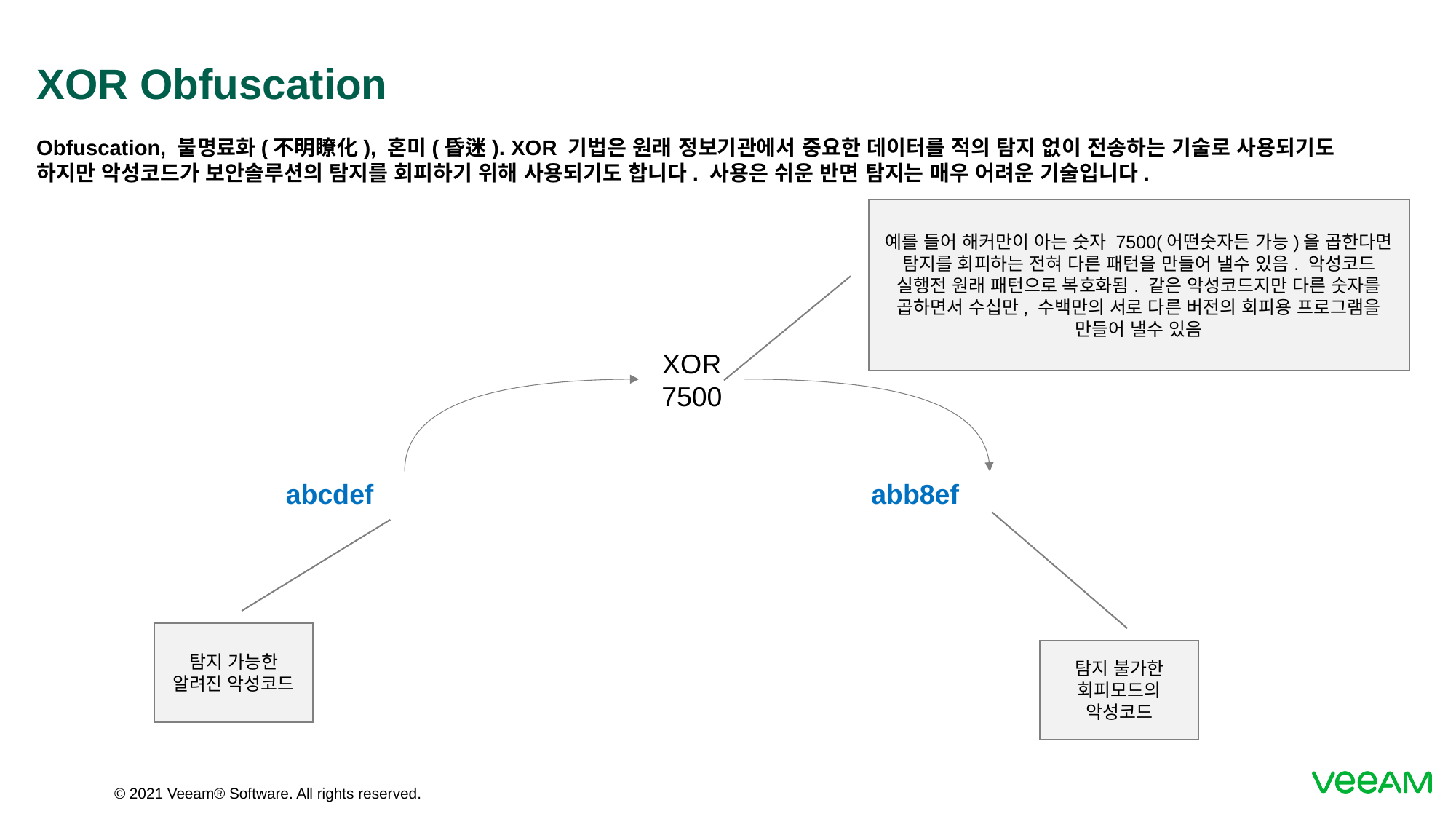

# XOR Obfuscation
Obfuscation, 불명료화(不明瞭化), 혼미(昏迷). XOR 기법은 원래 정보기관에서 중요한 데이터를 적의 탐지 없이 전송하는 기술로 사용되기도 하지만 악성코드가 보안솔루션의 탐지를 회피하기 위해 사용되기도 합니다. 사용은 쉬운 반면 탐지는 매우 어려운 기술입니다.
예를 들어 해커만이 아는 숫자 7500(어떤숫자든 가능)을 곱한다면 탐지를 회피하는 전혀 다른 패턴을 만들어 낼수 있음. 악성코드 실행전 원래 패턴으로 복호화됨. 같은 악성코드지만 다른 숫자를 곱하면서 수십만, 수백만의 서로 다른 버전의 회피용 프로그램을 만들어 낼수 있음
XOR
7500
abcdef
abb8ef
탐지 가능한 알려진 악성코드
탐지 불가한 회피모드의 악성코드